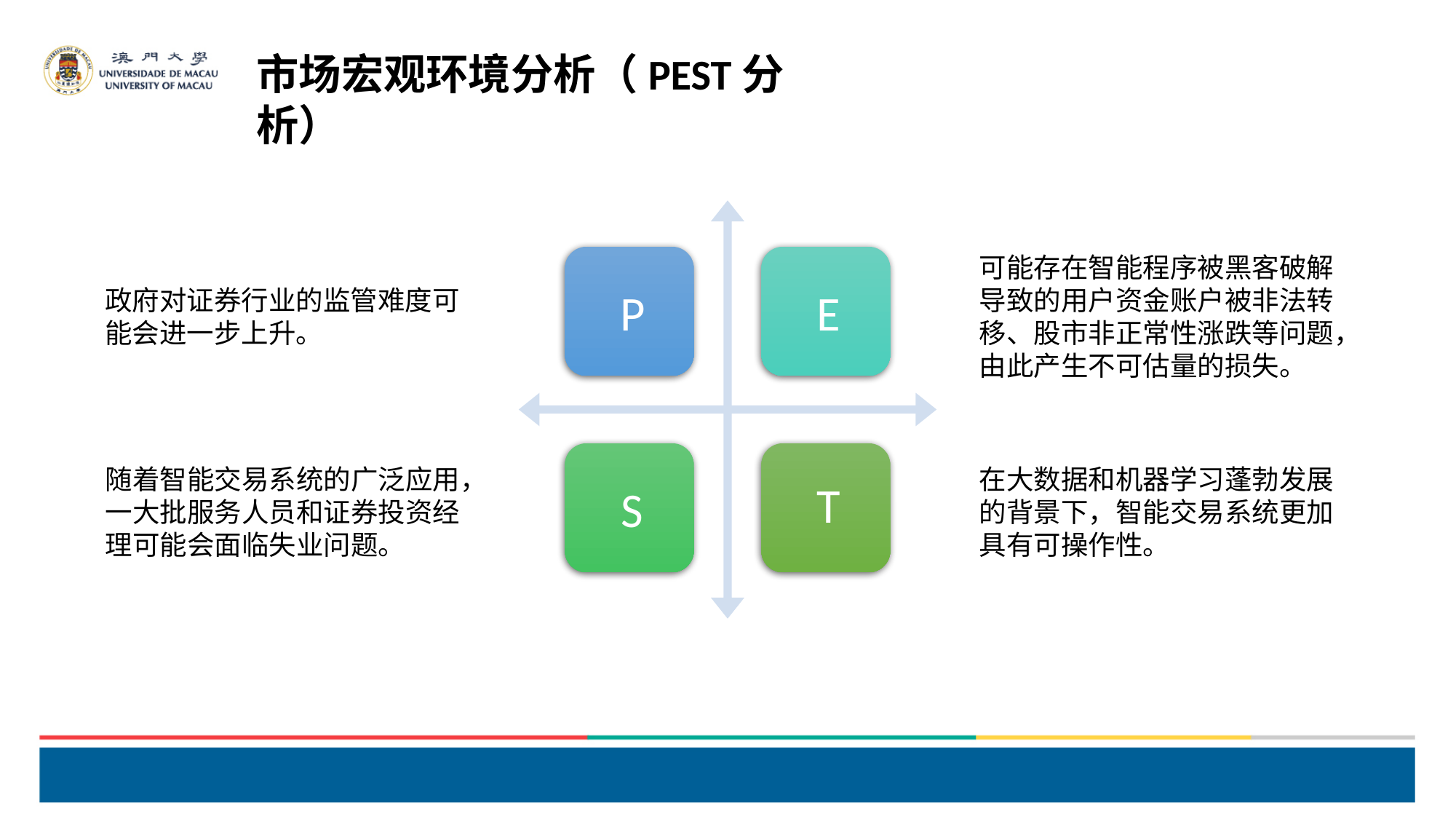

市场宏观环境分析（PEST分析）
P
E
S
T
可能存在智能程序被黑客破解导致的用户资金账户被非法转移、股市非正常性涨跌等问题，由此产生不可估量的损失。
政府对证券行业的监管难度可能会进一步上升。
随着智能交易系统的广泛应用，一大批服务人员和证券投资经理可能会面临失业问题。
在大数据和机器学习蓬勃发展的背景下，智能交易系统更加具有可操作性。